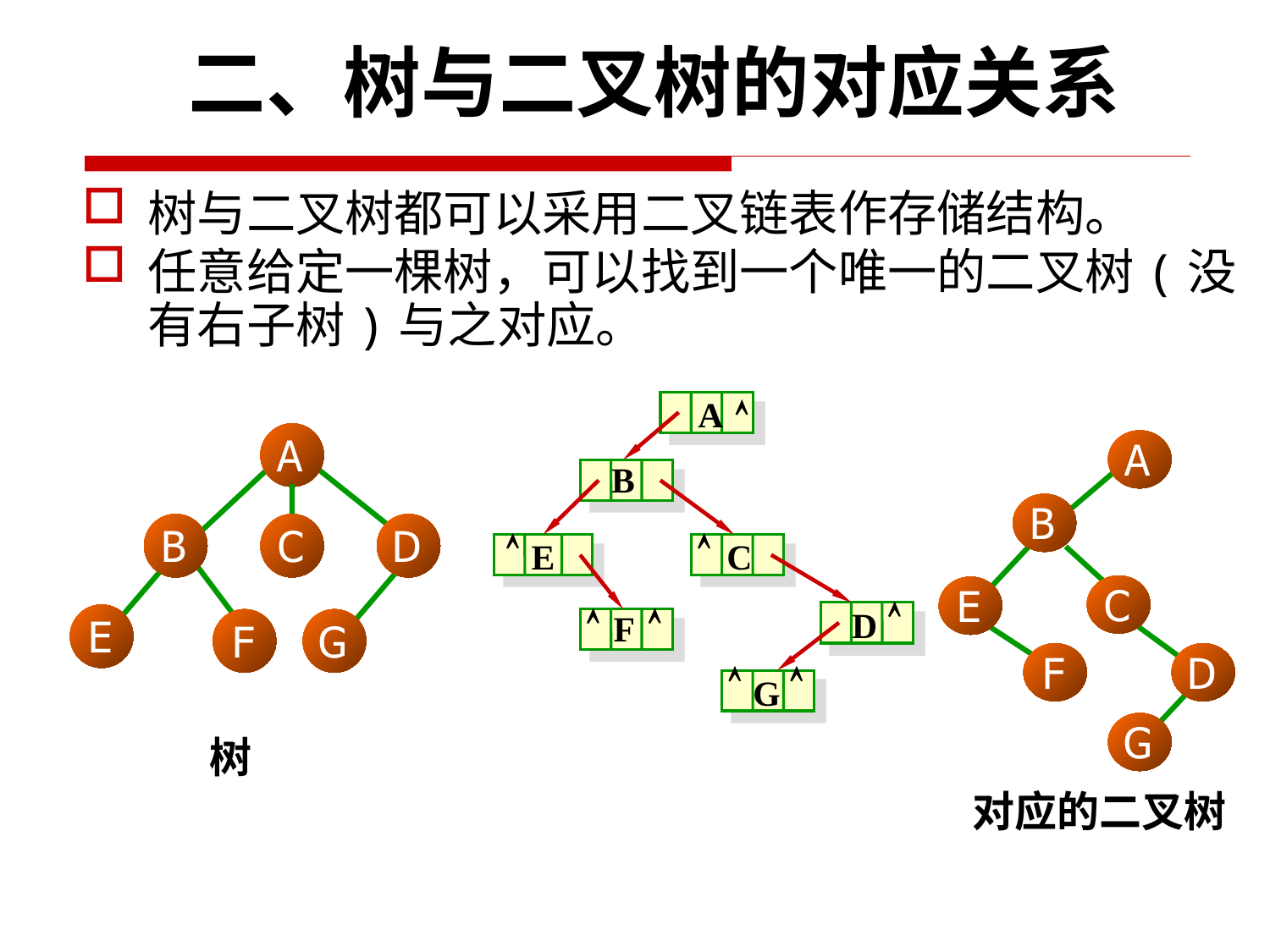

二、树与二叉树的对应关系
树与二叉树都可以采用二叉链表作存储结构。
任意给定一棵树，可以找到一个唯一的二叉树(没有右子树)与之对应。
A
∧

B

∧
∧
E
C

∧
∧
∧
D
F

∧
∧
G

A

B
C
D

E
F
G
A

B

C
E

F
D

G
树
对应的二叉树